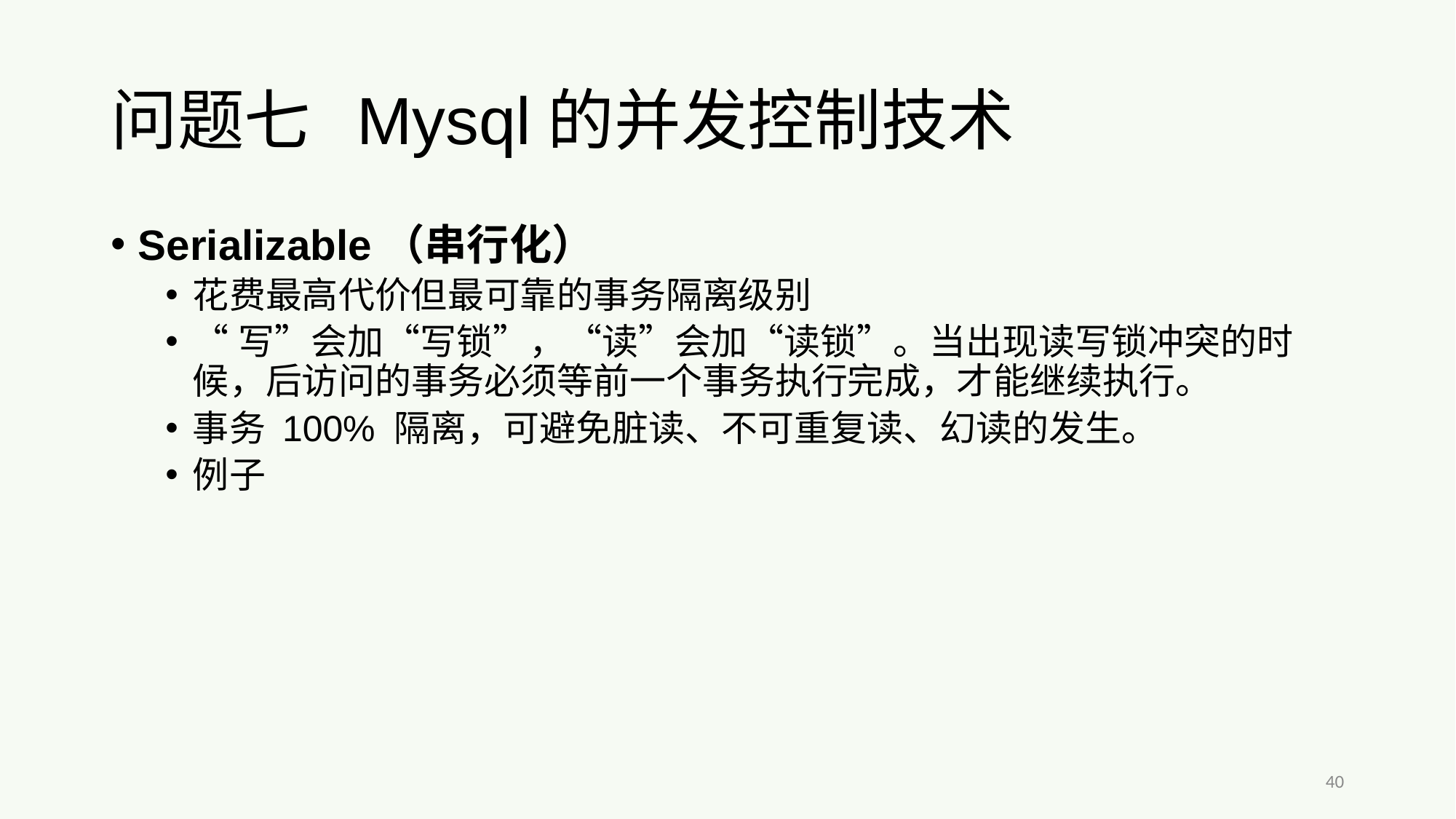

# 问题七  Mysql的并发控制技术
Serializable（串行化）
花费最高代价但最可靠的事务隔离级别
“写”会加“写锁”，“读”会加“读锁”。当出现读写锁冲突的时候，后访问的事务必须等前一个事务执行完成，才能继续执行。
事务 100% 隔离，可避免脏读、不可重复读、幻读的发生。
例子
40